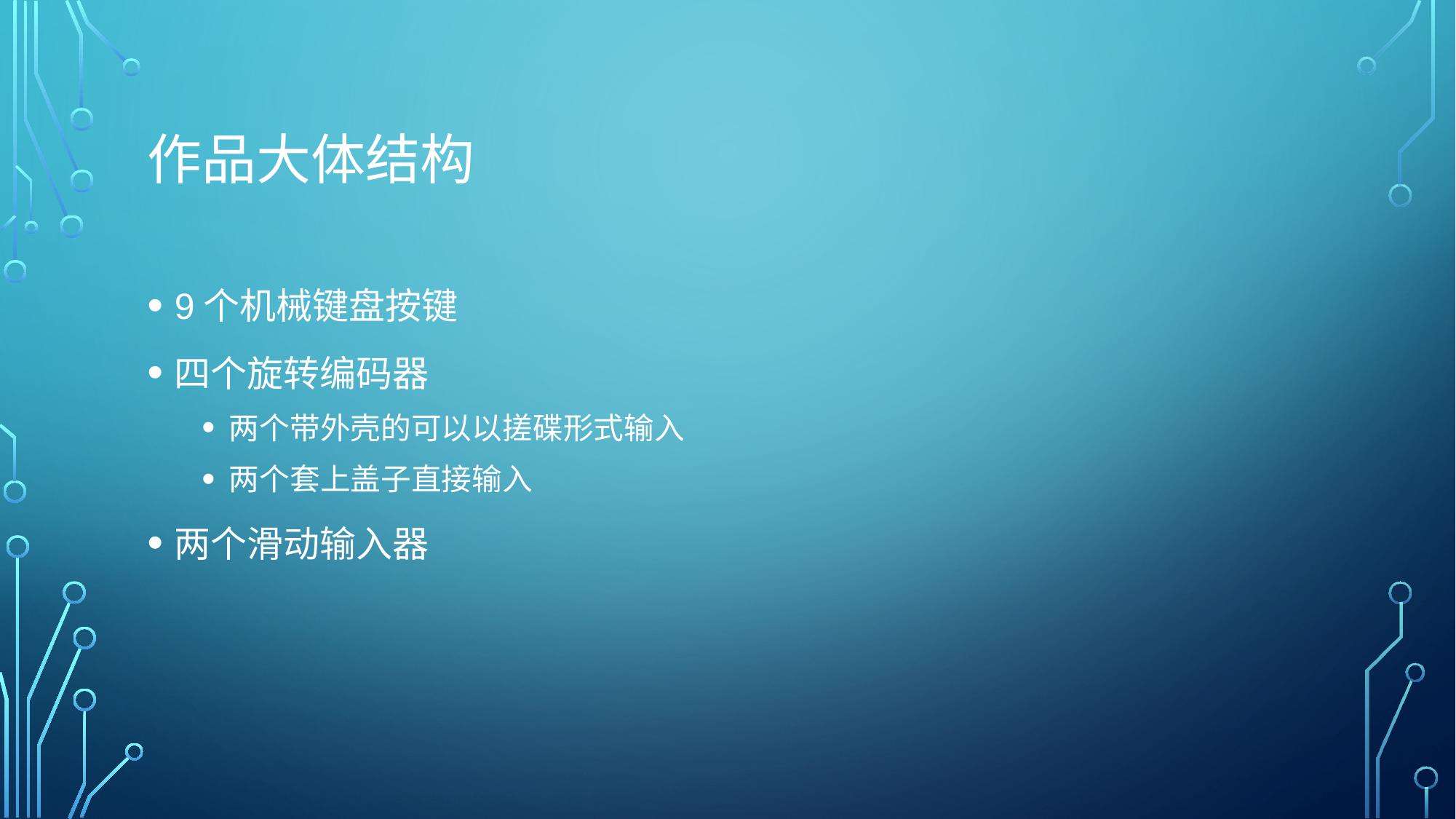

# 作品大体结构
9个机械键盘按键
四个旋转编码器
两个带外壳的可以以搓碟形式输入
两个套上盖子直接输入
两个滑动输入器